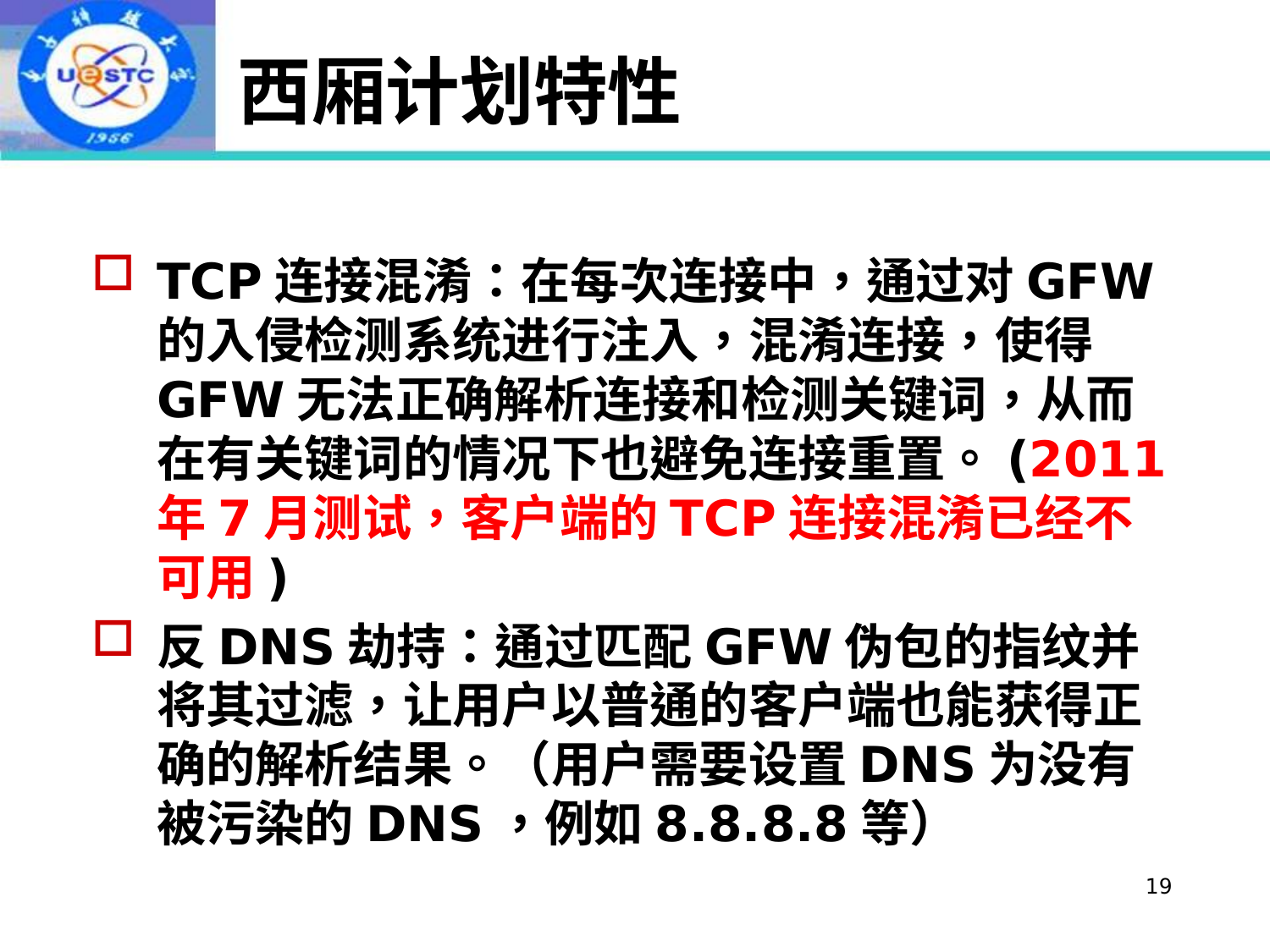

# 西厢计划特性
TCP连接混淆：在每次连接中，通过对GFW的入侵检测系统进行注入，混淆连接，使得GFW无法正确解析连接和检测关键词，从而在有关键词的情况下也避免连接重置。(2011年7月测试，客户端的TCP连接混淆已经不可用)
反DNS劫持：通过匹配GFW伪包的指纹并将其过滤，让用户以普通的客户端也能获得正确的解析结果。（用户需要设置DNS为没有被污染的DNS，例如8.8.8.8等）
19